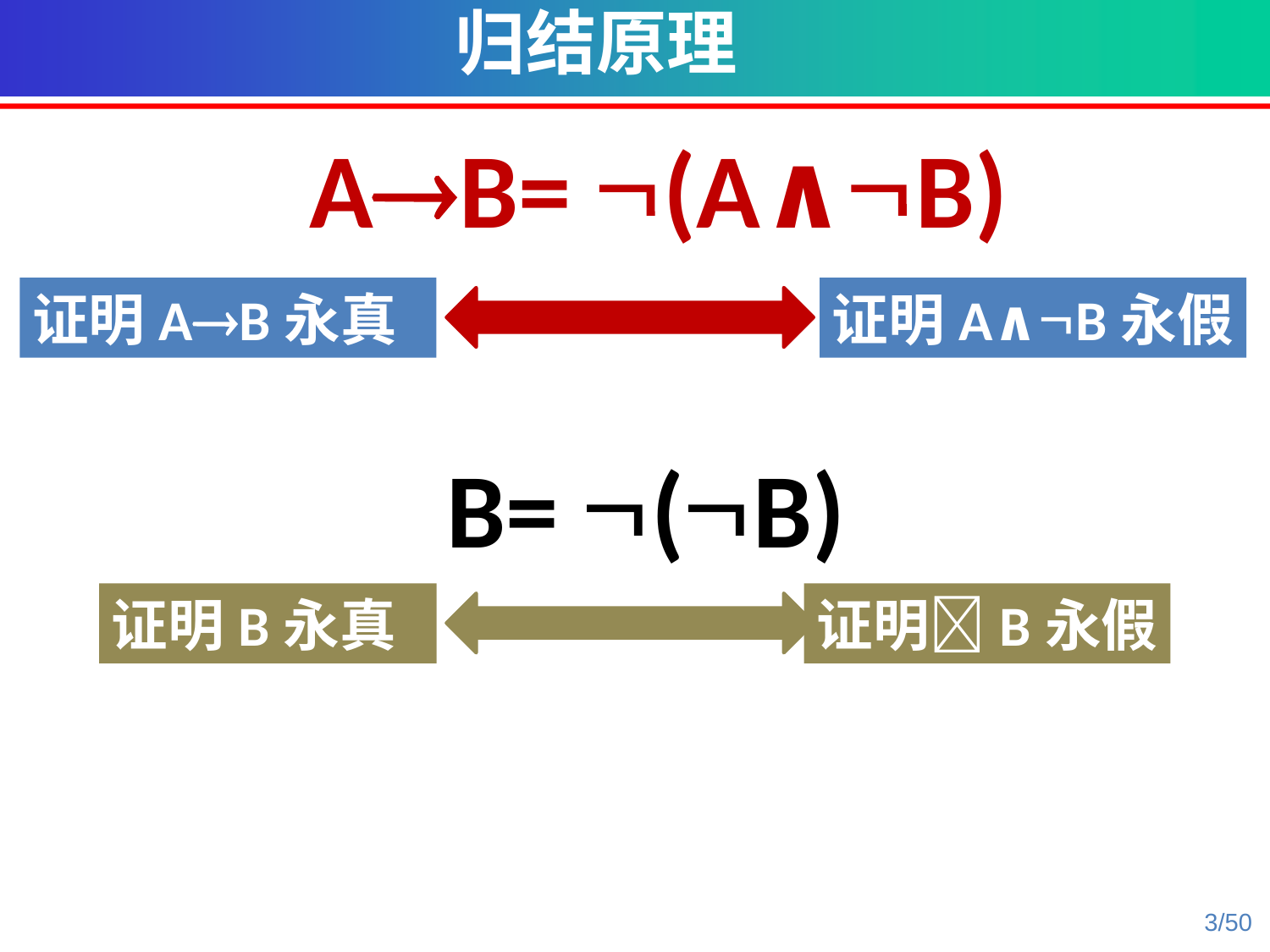

归结原理
A→B= ¬(A∧¬B)
证明A→B永真
证明A∧¬B永假

B= ¬(¬B)
证明B永真
证明¬B永假

3/50